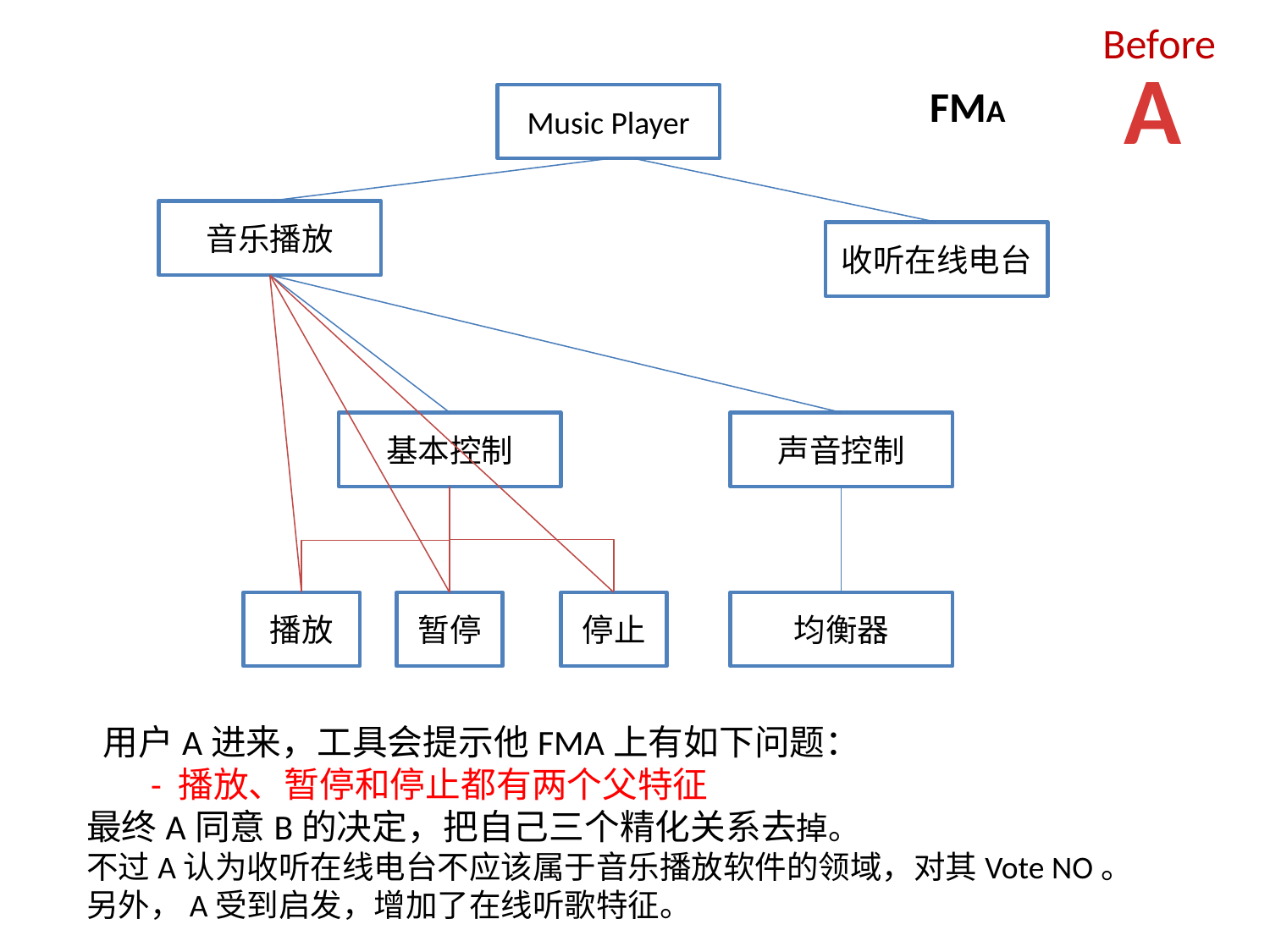

Before
A
 FMA
Music Player
音乐播放
收听在线电台
基本控制
声音控制
播放
暂停
停止
均衡器
 用户A进来，工具会提示他FMA上有如下问题：
        - 播放、暂停和停止都有两个父特征
最终A同意B的决定，把自己三个精化关系去掉。
不过A认为收听在线电台不应该属于音乐播放软件的领域，对其Vote NO。
另外，A受到启发，增加了在线听歌特征。